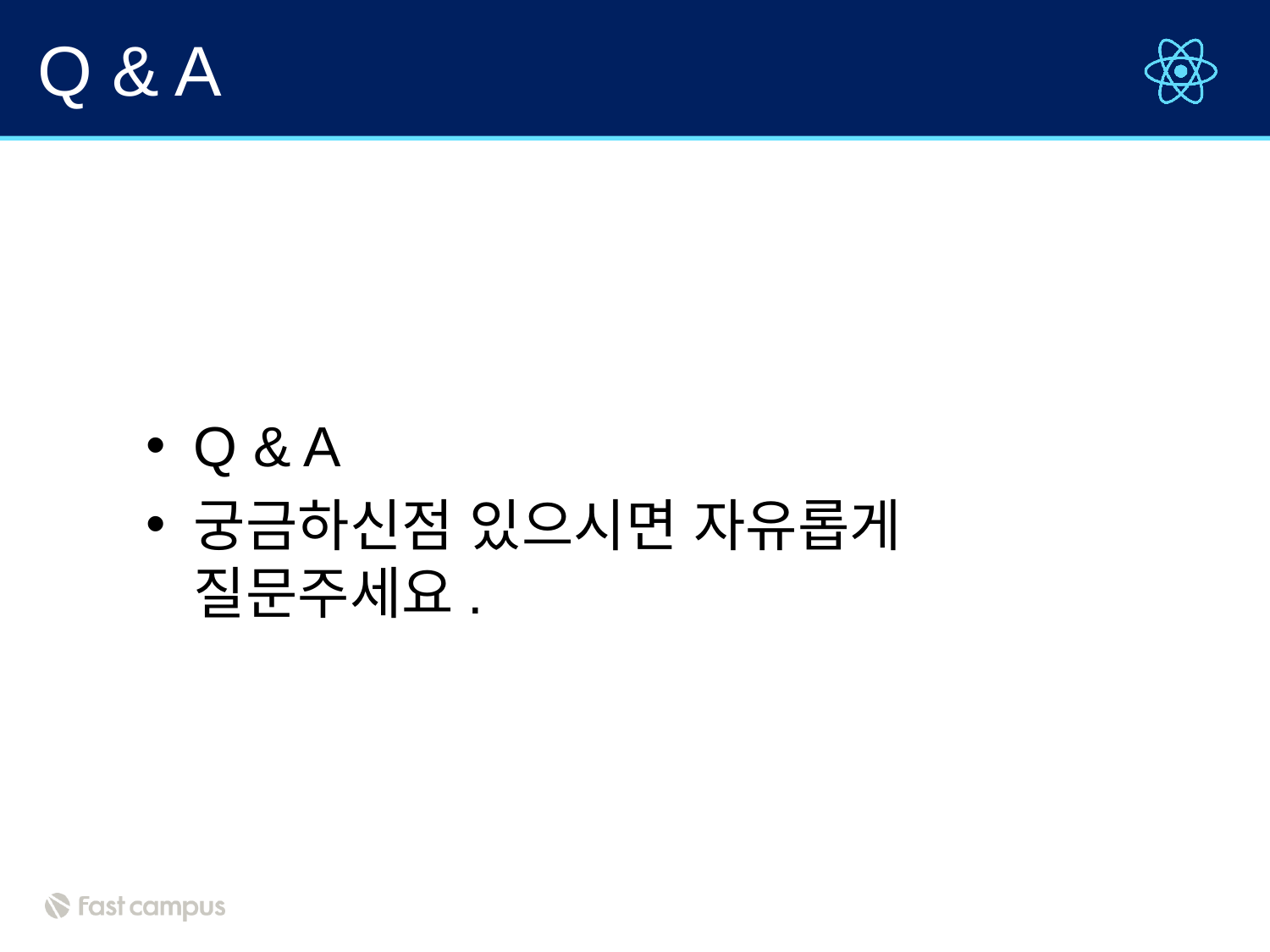

# Q & A

Q & A
궁금하신점 있으시면 자유롭게 질문주세요.